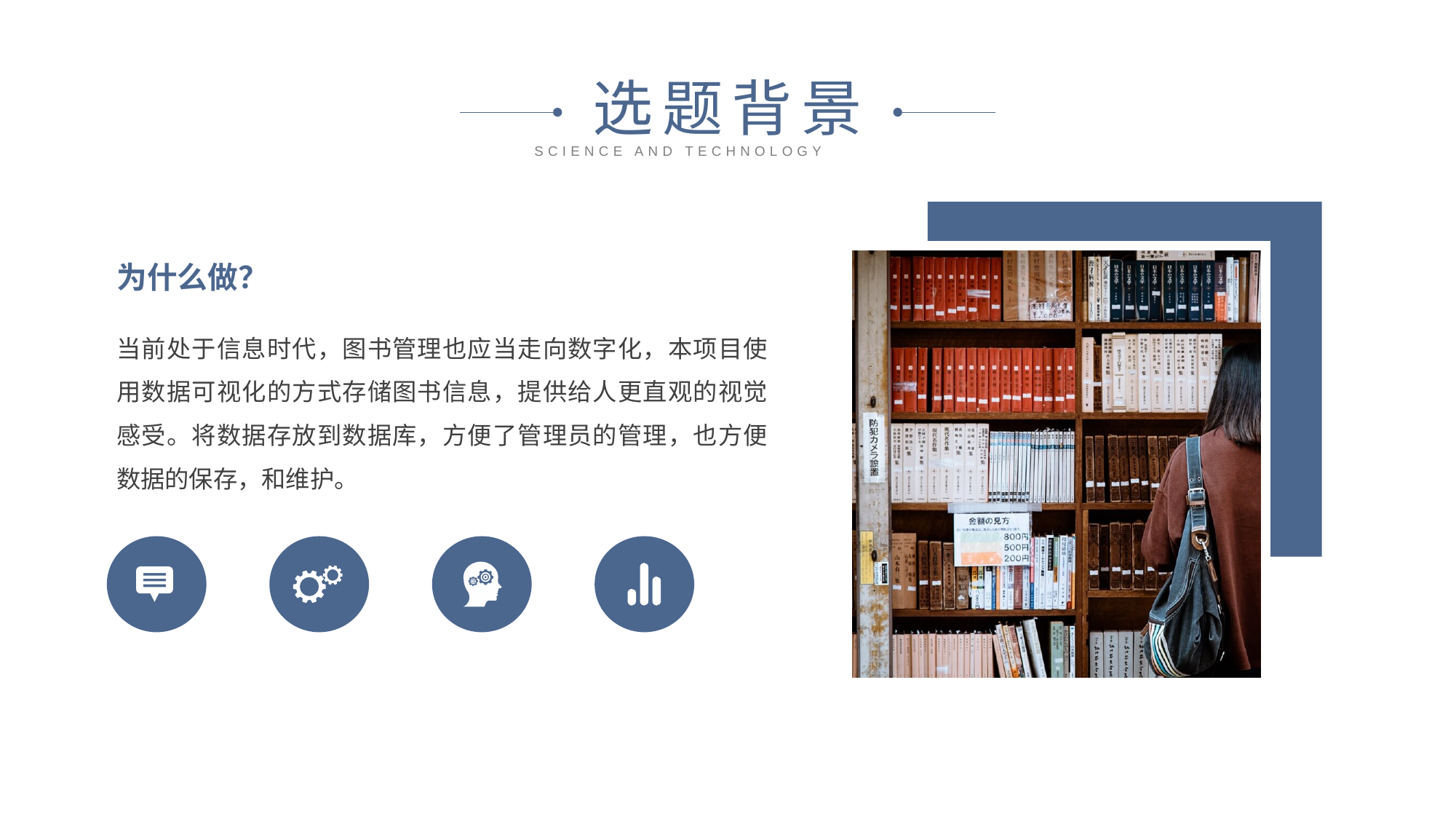

选题背景
SCIENCE AND TECHNOLOGY

为什么做？

当前处于信息时代，图书管理也应当走向数字化，本项目使用数据可视化的方式存储图书信息，提供给人更直观的视觉感受。将数据存放到数据库，方便了管理员的管理，也方便数据的保存，和维护。